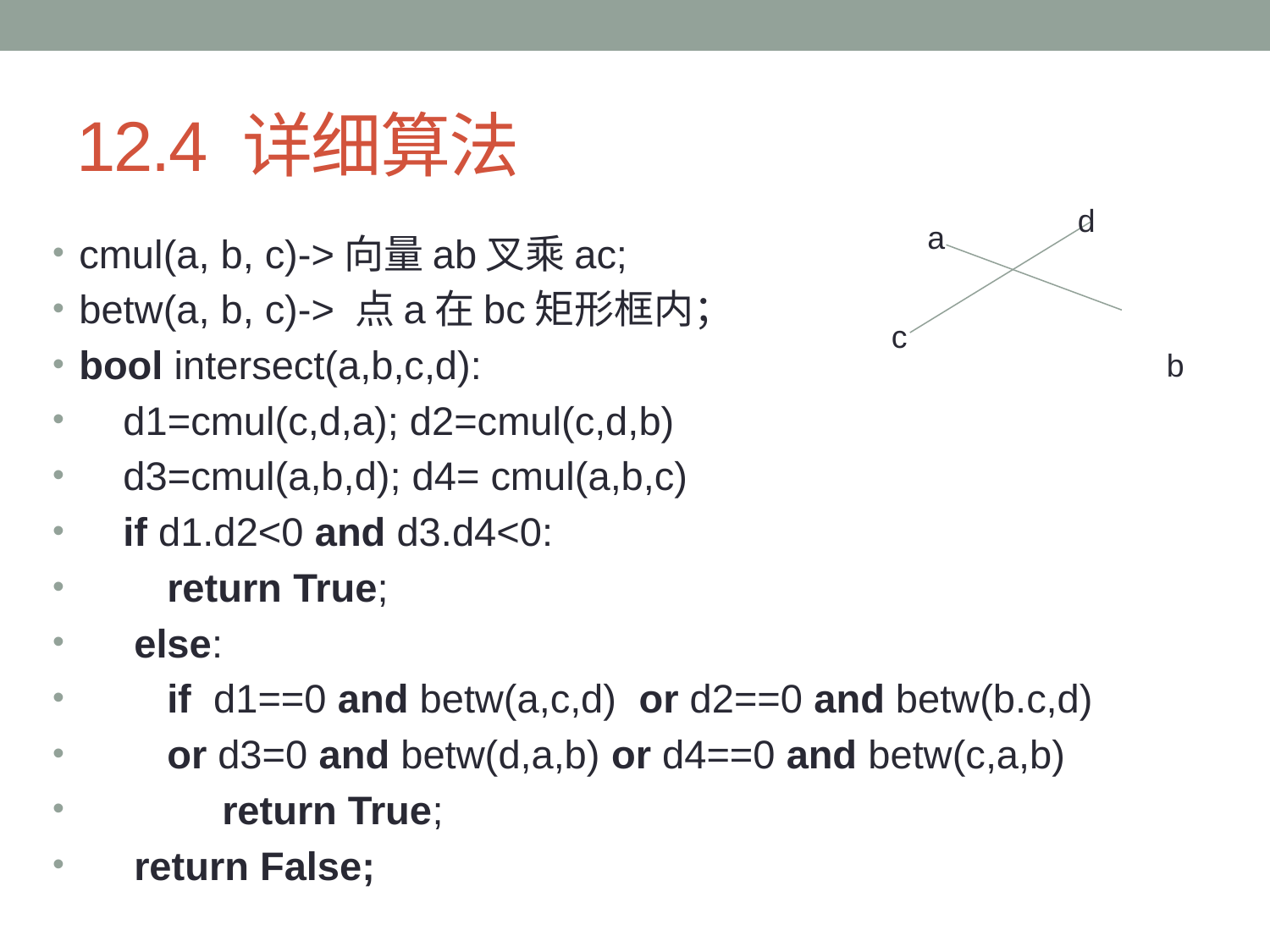

# 12.4 详细算法
d
a
cmul(a, b, c)->向量ab叉乘ac;
betw(a, b, c)-> 点a在bc矩形框内；
bool intersect(a,b,c,d):
    d1=cmul(c,d,a); d2=cmul(c,d,b)
    d3=cmul(a,b,d); d4= cmul(a,b,c)
    if d1.d2<0 and d3.d4<0:
        return True;
     else:
        if  d1==0 and betw(a,c,d)  or d2==0 and betw(b.c,d)
        or d3=0 and betw(d,a,b) or d4==0 and betw(c,a,b)
             return True;
     return False;

c
b